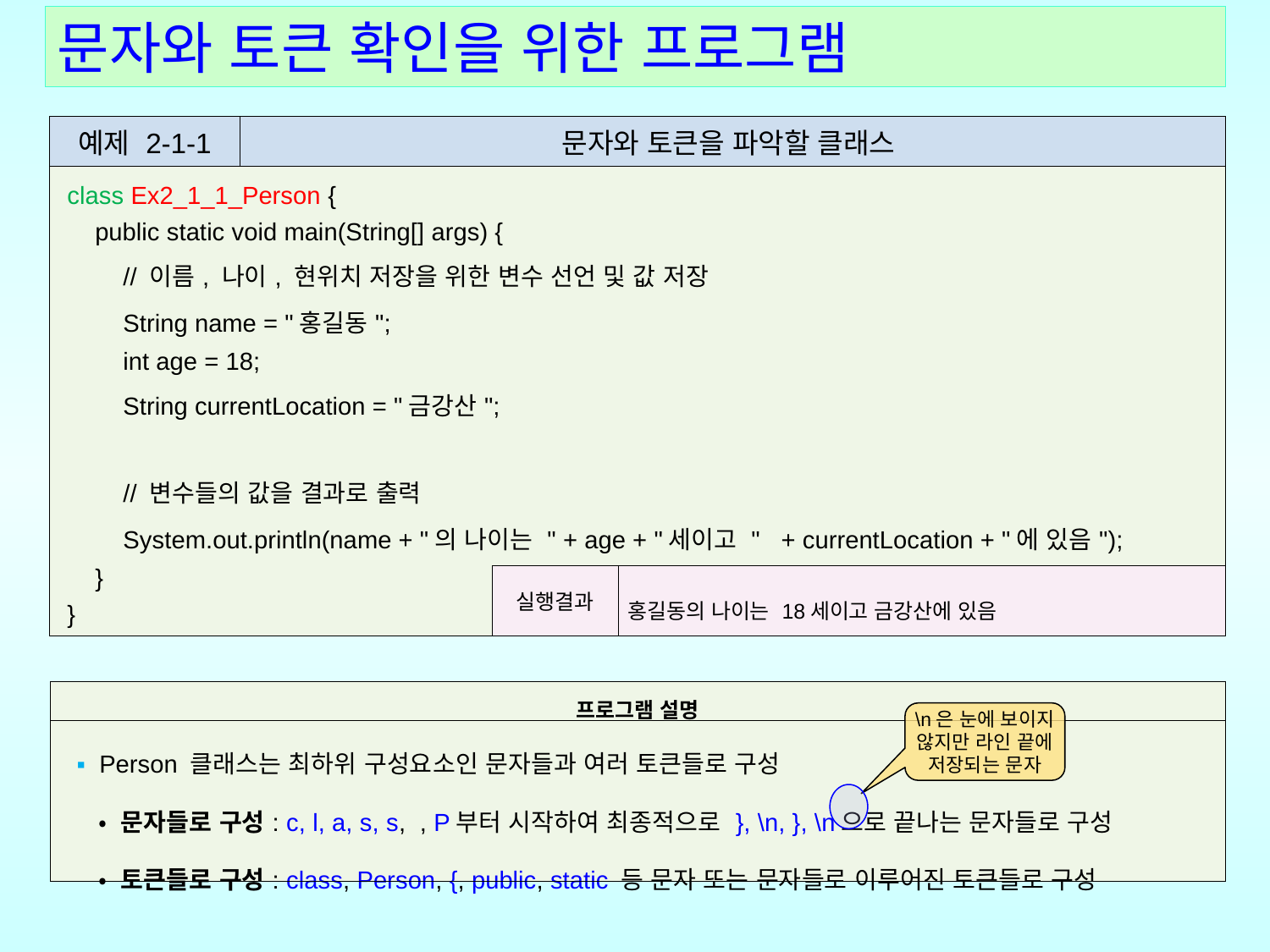

문자와 토큰 확인을 위한 프로그램

| 예제 2-1-1 | 문자와 토큰을 파악할 클래스 |
| --- | --- |
| class Ex2\_1\_1\_Person { public static void main(String[] args) { // 이름, 나이, 현위치 저장을 위한 변수 선언 및 값 저장 String name = "홍길동"; int age = 18; String currentLocation = "금강산"; // 변수들의 값을 결과로 출력 System.out.println(name + "의 나이는 " + age + "세이고 " + currentLocation + "에 있음"); } } |  |
| 실행결과 | 홍길동의 나이는 18세이고 금강산에 있음 |  |
| --- | --- | --- |

| 프로그램 설명 |
| --- |
| ▪ Person 클래스는 최하위 구성요소인 문자들과 여러 토큰들로 구성 • 문자들로 구성: c, l, a, s, s, , P부터 시작하여 최종적으로 }, \n, }, \n으로 끝나는 문자들로 구성 • 토큰들로 구성: class, Person, {, public, static 등 문자 또는 문자들로 이루어진 토큰들로 구성 |
\n은 눈에 보이지 않지만 라인 끝에 저장되는 문자